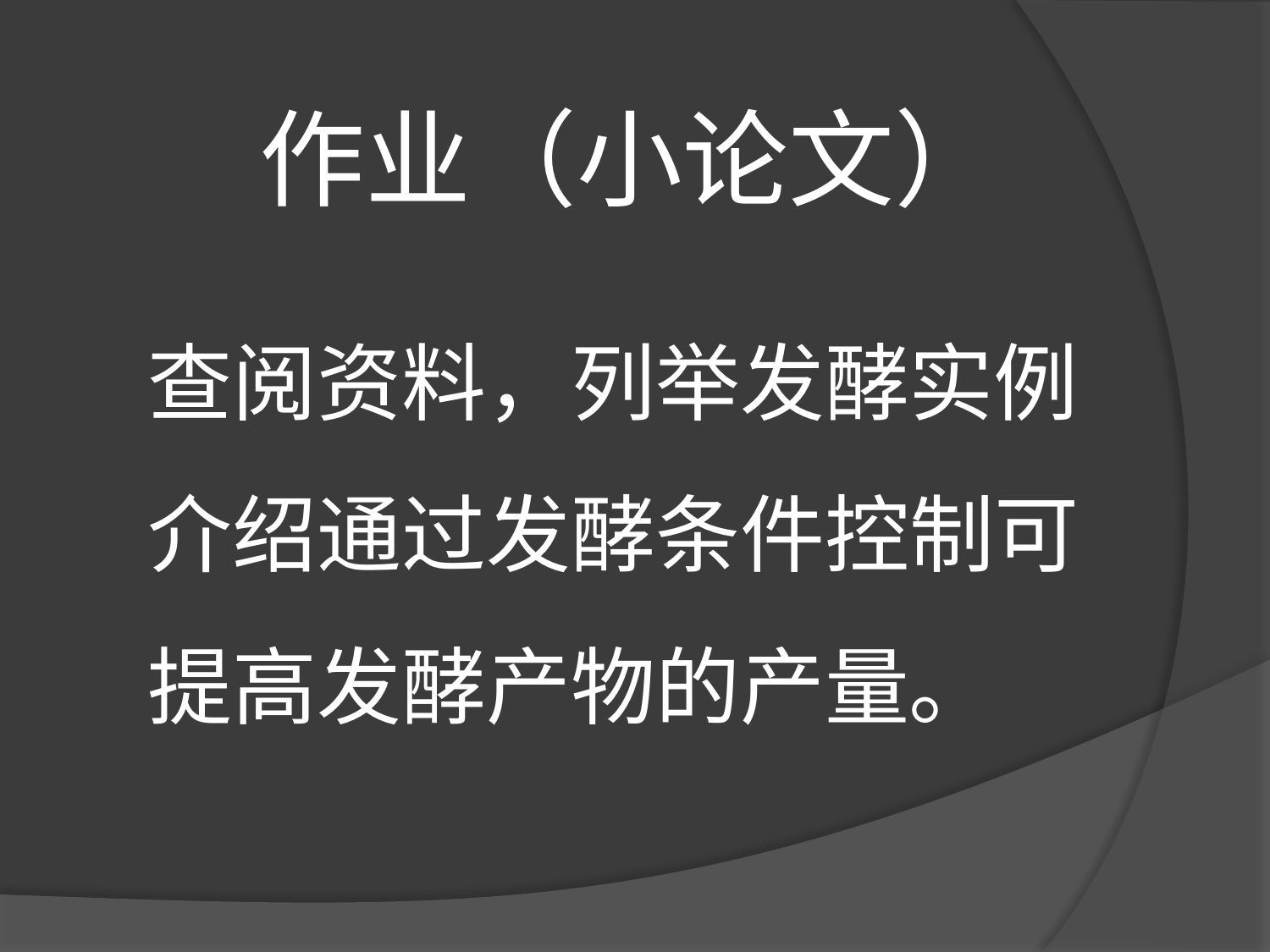

作业（小论文）

查阅资料，列举发酵实例介绍通过发酵条件控制可提高发酵产物的产量。